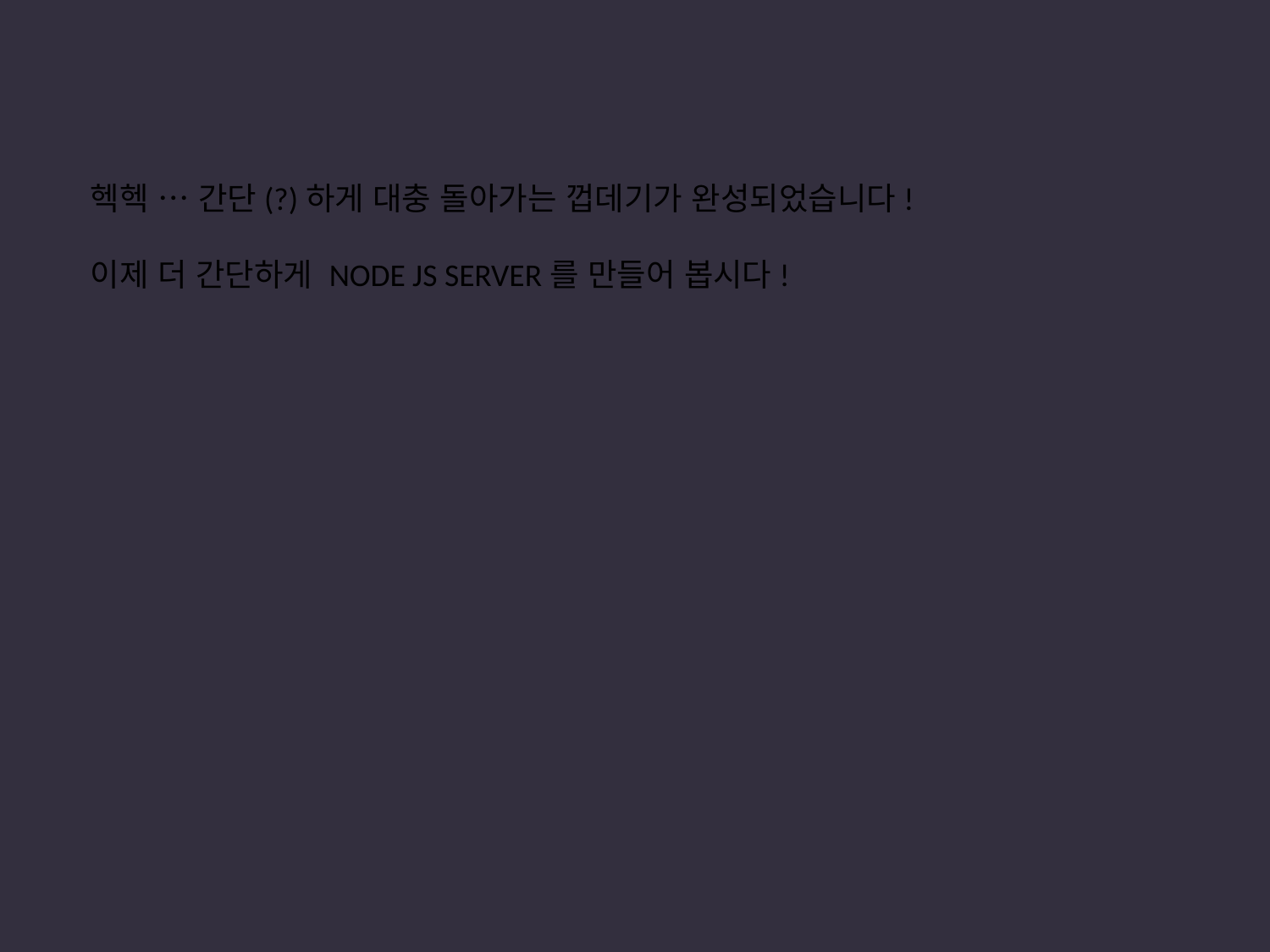

헥헥 … 간단(?)하게 대충 돌아가는 껍데기가 완성되었습니다!

이제 더 간단하게 NODE JS SERVER를 만들어 봅시다!